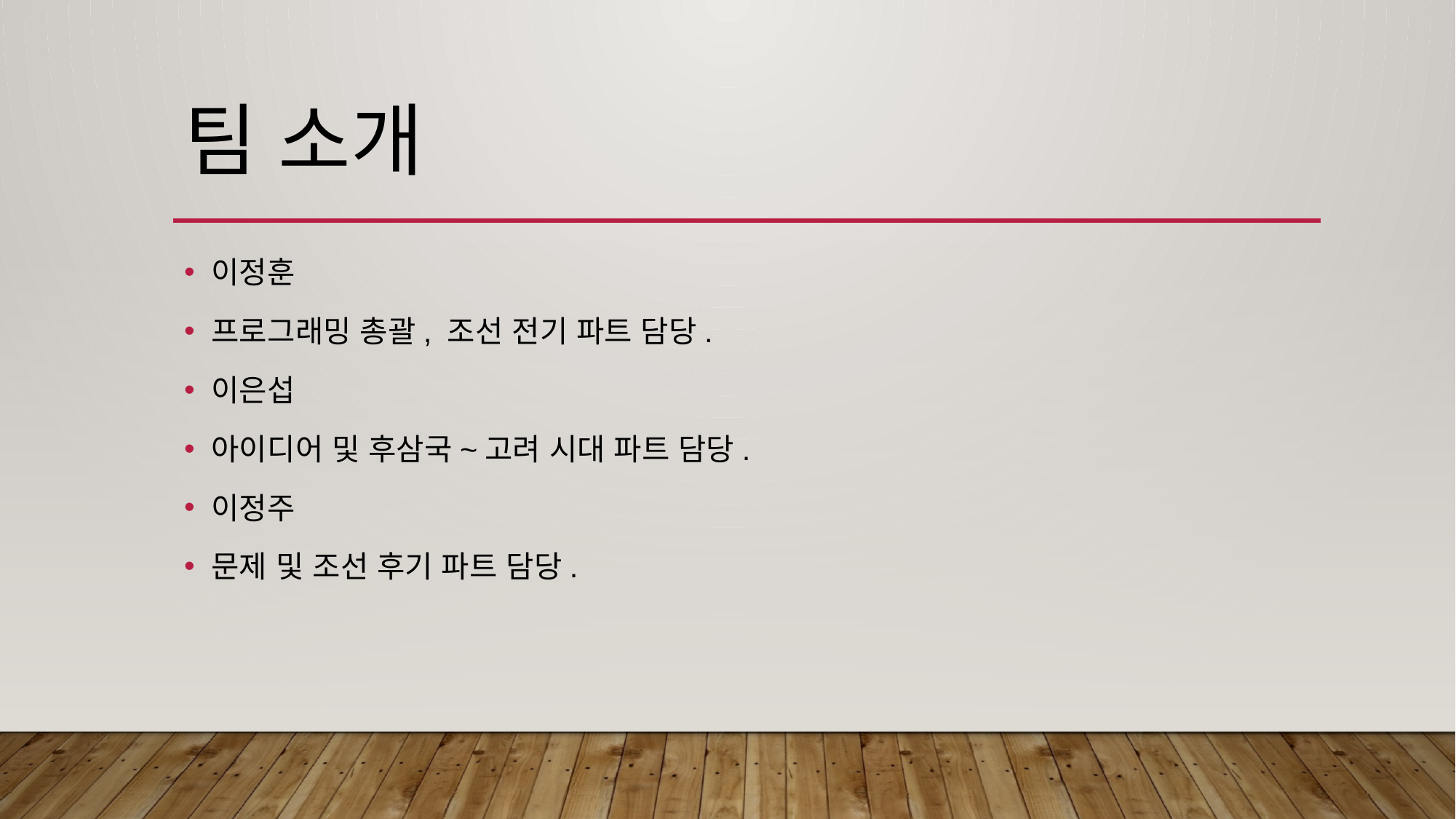

# 팀 소개
이정훈
프로그래밍 총괄, 조선 전기 파트 담당.
이은섭
아이디어 및 후삼국~고려 시대 파트 담당.
이정주
문제 및 조선 후기 파트 담당.